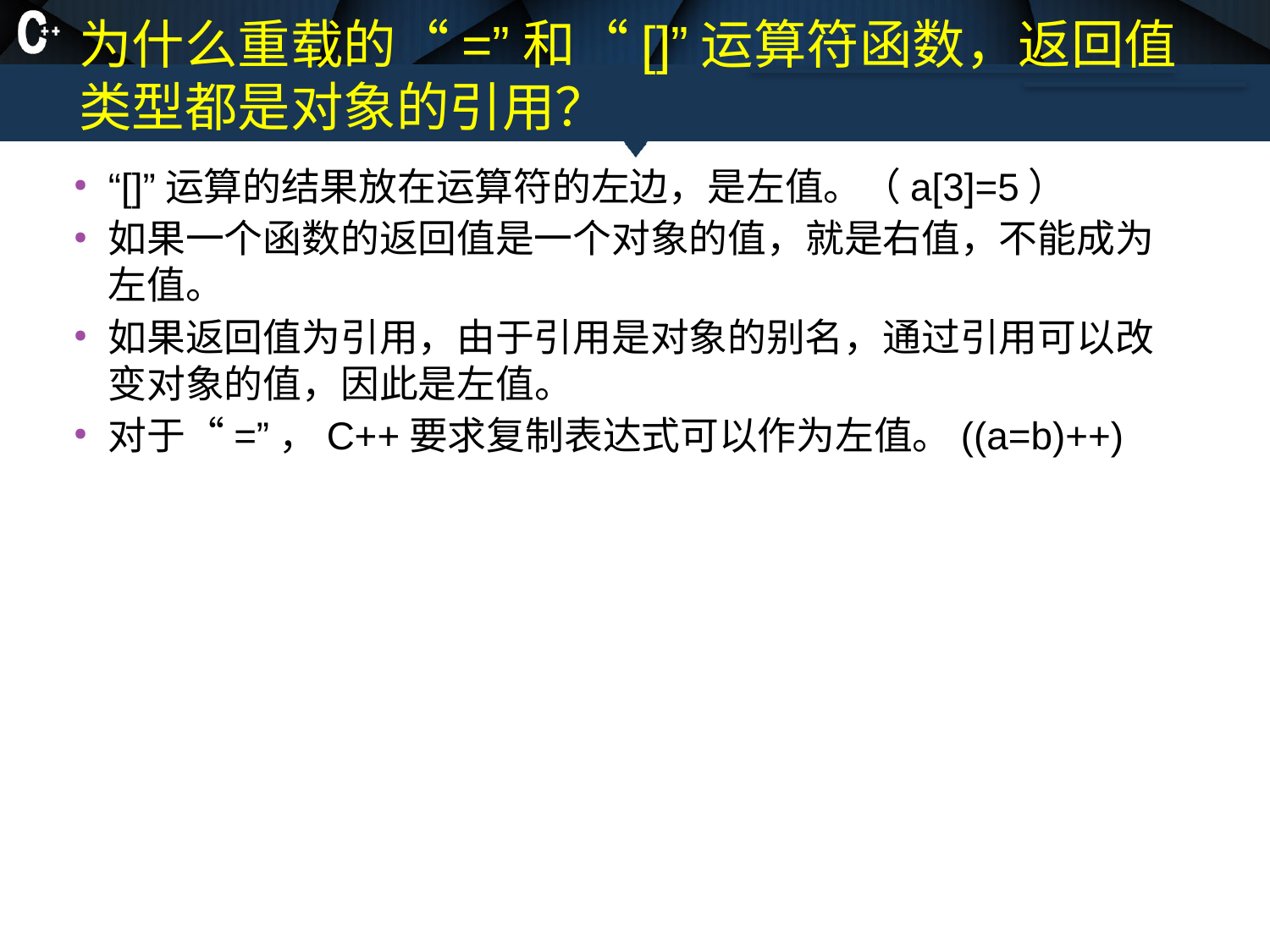

# 为什么重载的“=”和“[]”运算符函数，返回值类型都是对象的引用？
“[]”运算的结果放在运算符的左边，是左值。（a[3]=5）
如果一个函数的返回值是一个对象的值，就是右值，不能成为左值。
如果返回值为引用，由于引用是对象的别名，通过引用可以改变对象的值，因此是左值。
对于“=”，C++要求复制表达式可以作为左值。((a=b)++)